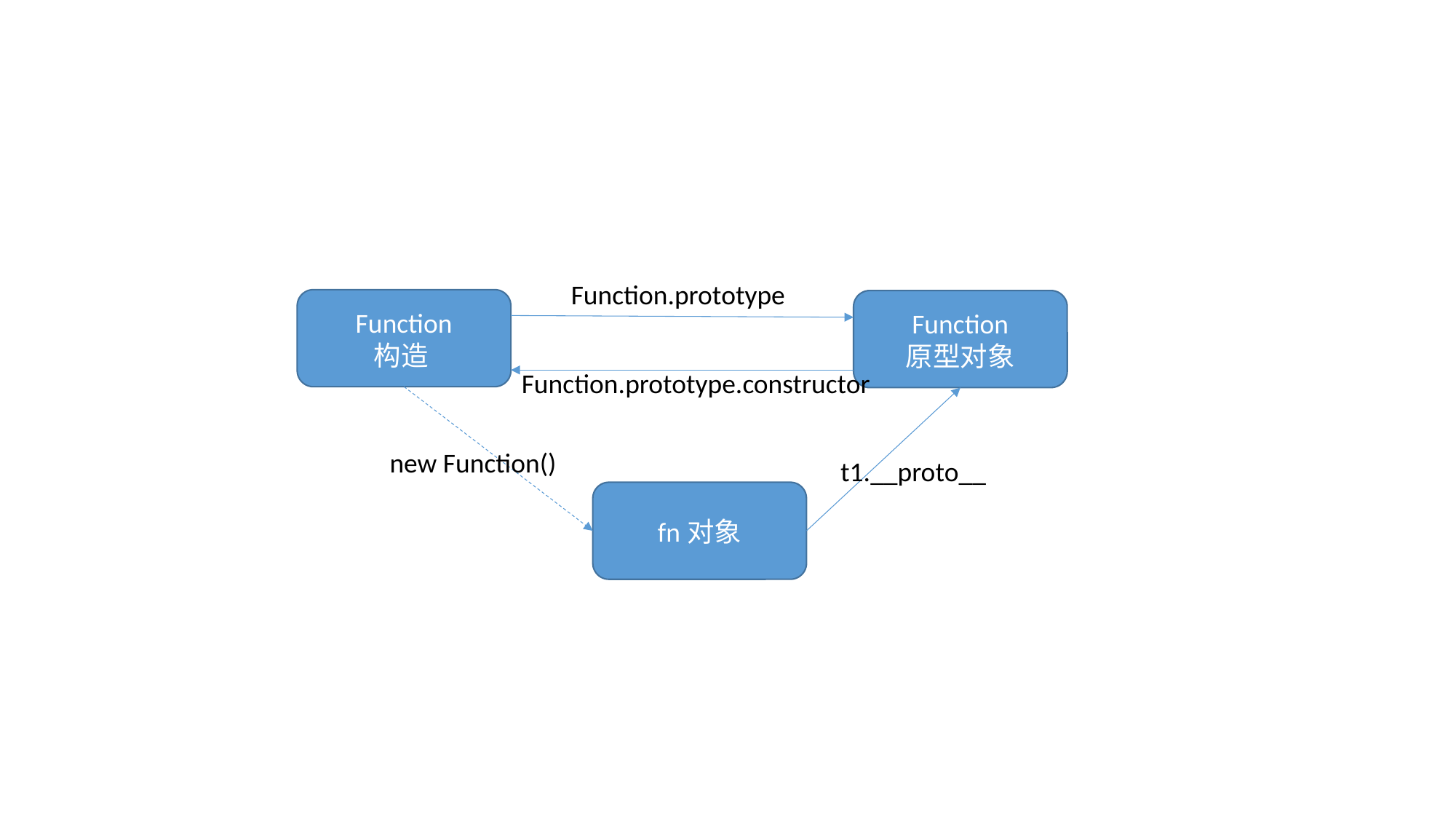

Function.prototype
Function
构造
Function
原型对象
Function.prototype.constructor
new Function()
t1.__proto__
fn对象